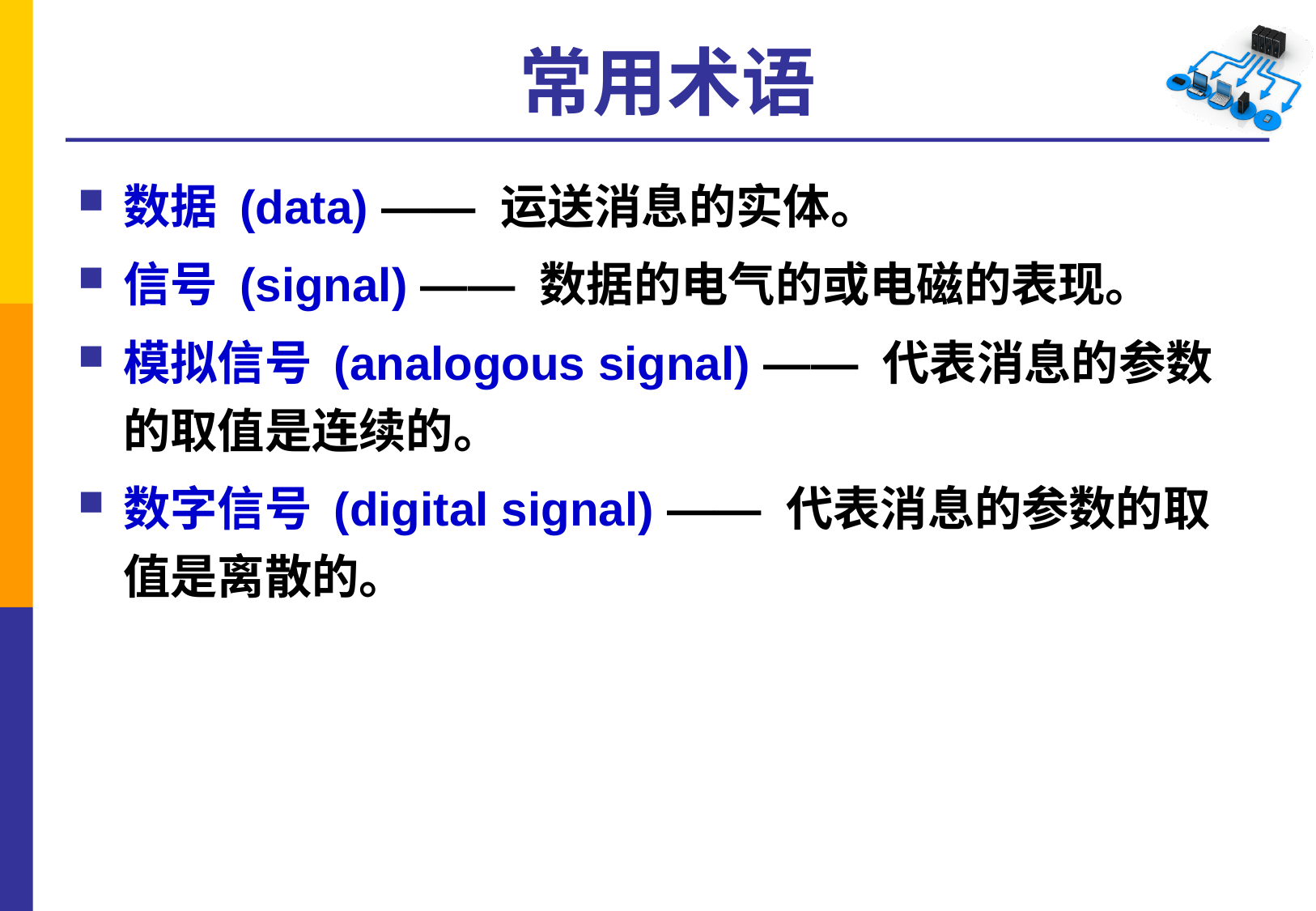

# 常用术语
数据 (data) —— 运送消息的实体。
信号 (signal) —— 数据的电气的或电磁的表现。
模拟信号 (analogous signal) —— 代表消息的参数的取值是连续的。
数字信号 (digital signal) —— 代表消息的参数的取值是离散的。